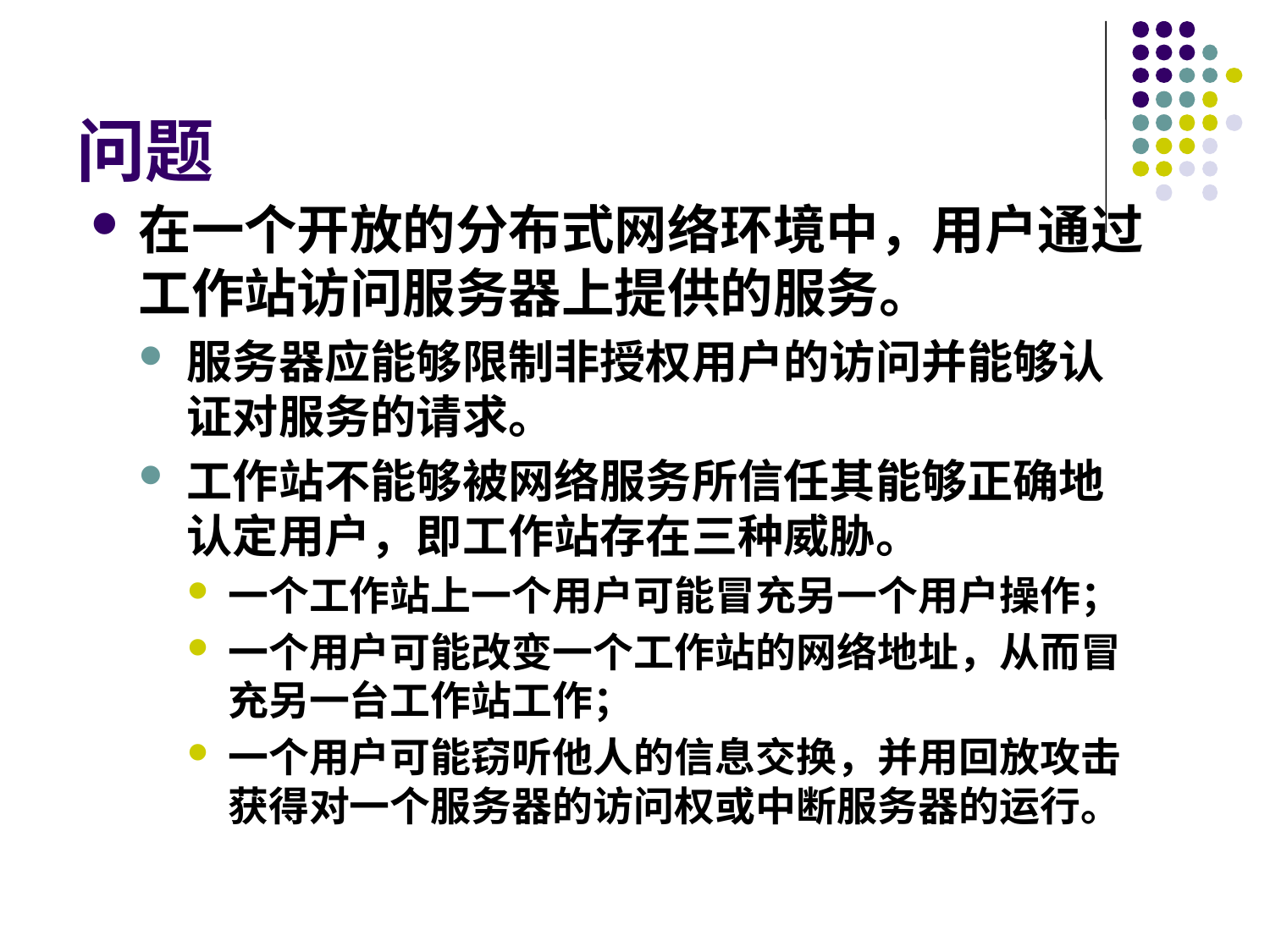

# 问题
在一个开放的分布式网络环境中，用户通过工作站访问服务器上提供的服务。
服务器应能够限制非授权用户的访问并能够认证对服务的请求。
工作站不能够被网络服务所信任其能够正确地认定用户，即工作站存在三种威胁。
一个工作站上一个用户可能冒充另一个用户操作；
一个用户可能改变一个工作站的网络地址，从而冒充另一台工作站工作；
一个用户可能窃听他人的信息交换，并用回放攻击获得对一个服务器的访问权或中断服务器的运行。